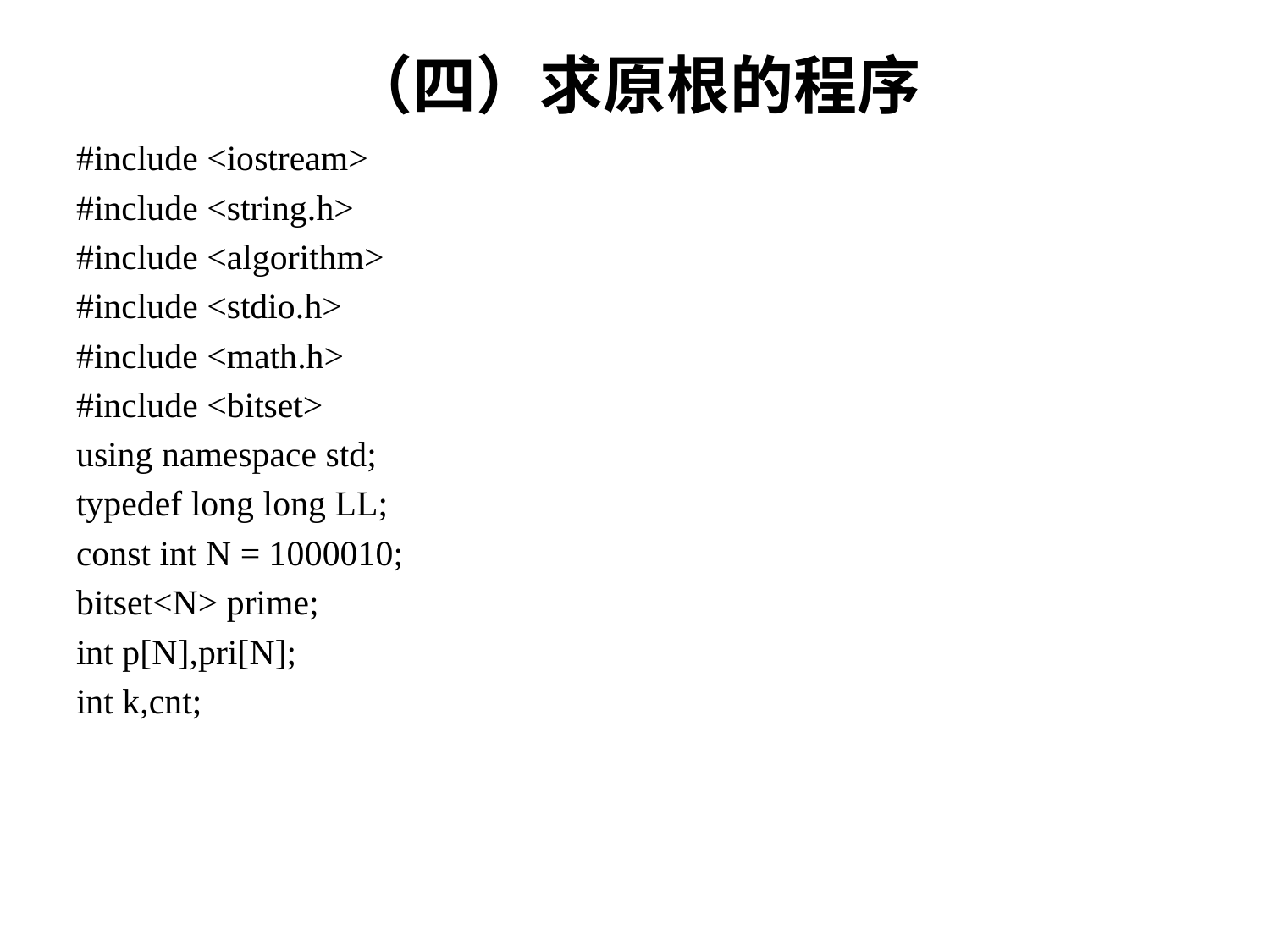

# （四）求原根的程序
#include <iostream>
#include <string.h>
#include <algorithm>
#include <stdio.h>
#include <math.h>
#include <bitset>
using namespace std;
typedef long long LL;
const int N = 1000010;
bitset<N> prime;
int p[N],pri[N];
int k,cnt;